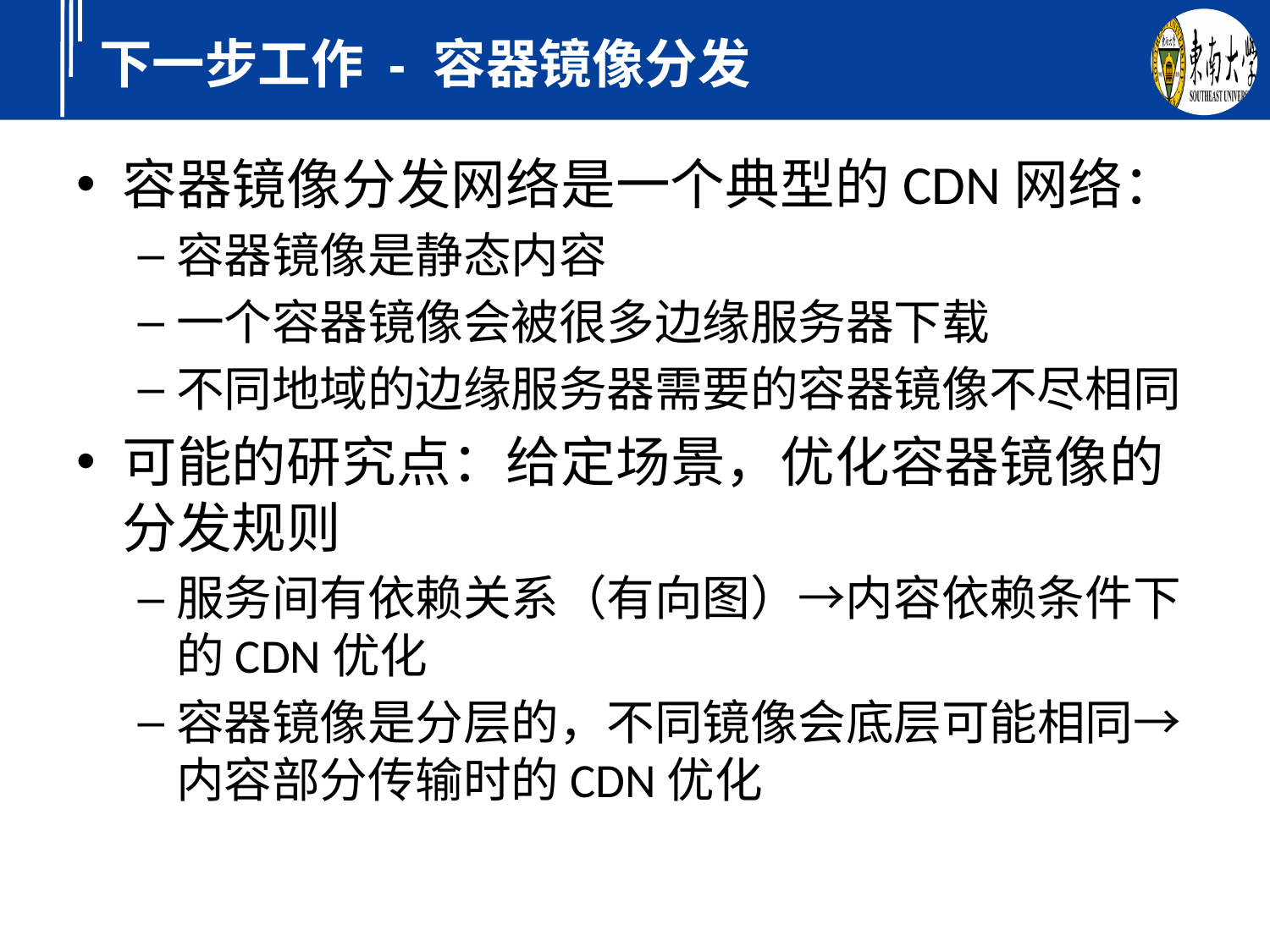

# 下一步工作 - 容器镜像分发
容器镜像分发网络是一个典型的CDN网络：
容器镜像是静态内容
一个容器镜像会被很多边缘服务器下载
不同地域的边缘服务器需要的容器镜像不尽相同
可能的研究点：给定场景，优化容器镜像的分发规则
服务间有依赖关系（有向图）→内容依赖条件下的CDN优化
容器镜像是分层的，不同镜像会底层可能相同→内容部分传输时的CDN优化